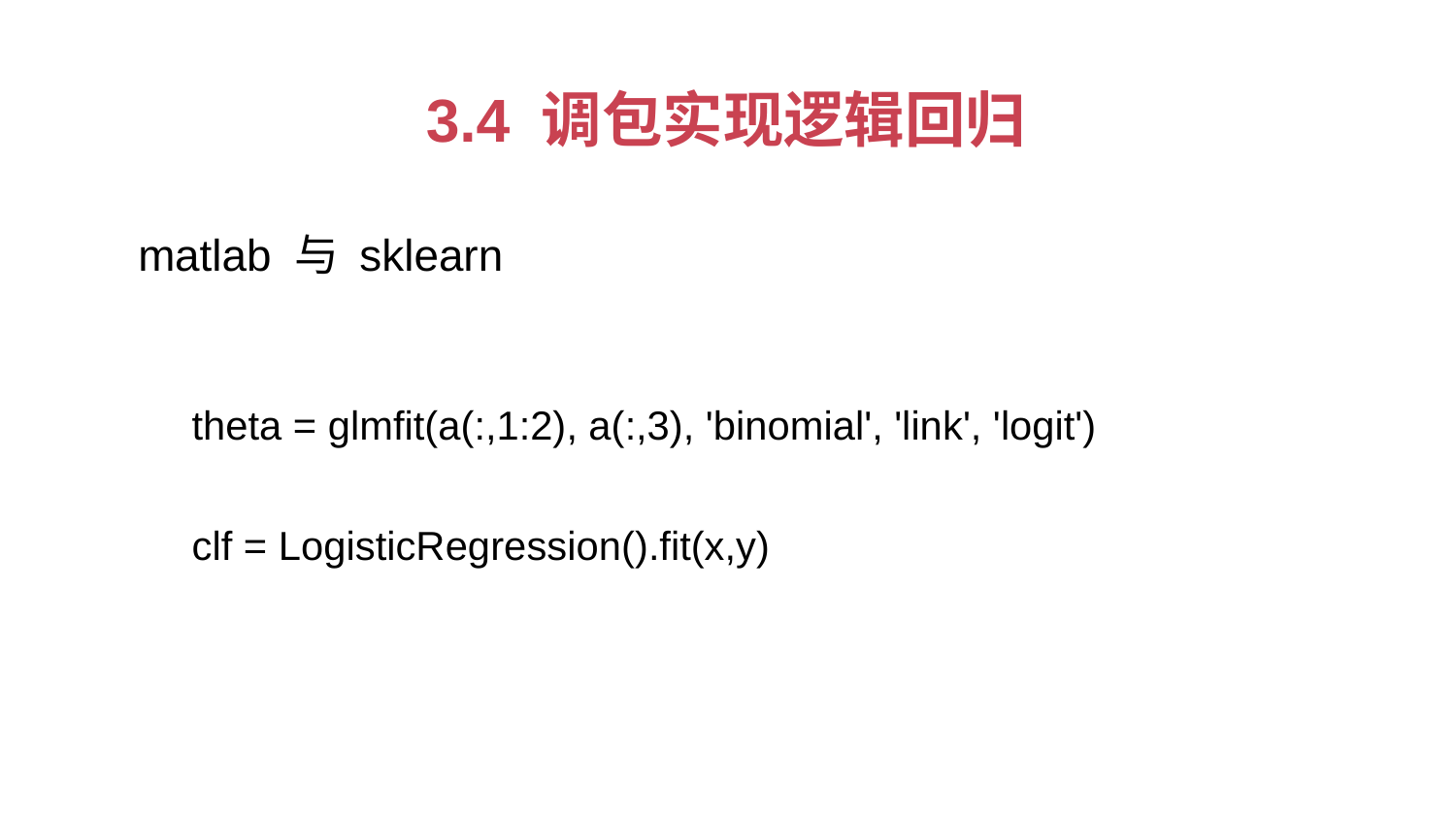

3.4 调包实现逻辑回归
matlab 与 sklearn
theta = glmfit(a(:,1:2), a(:,3), 'binomial', 'link', 'logit')
clf = LogisticRegression().fit(x,y)